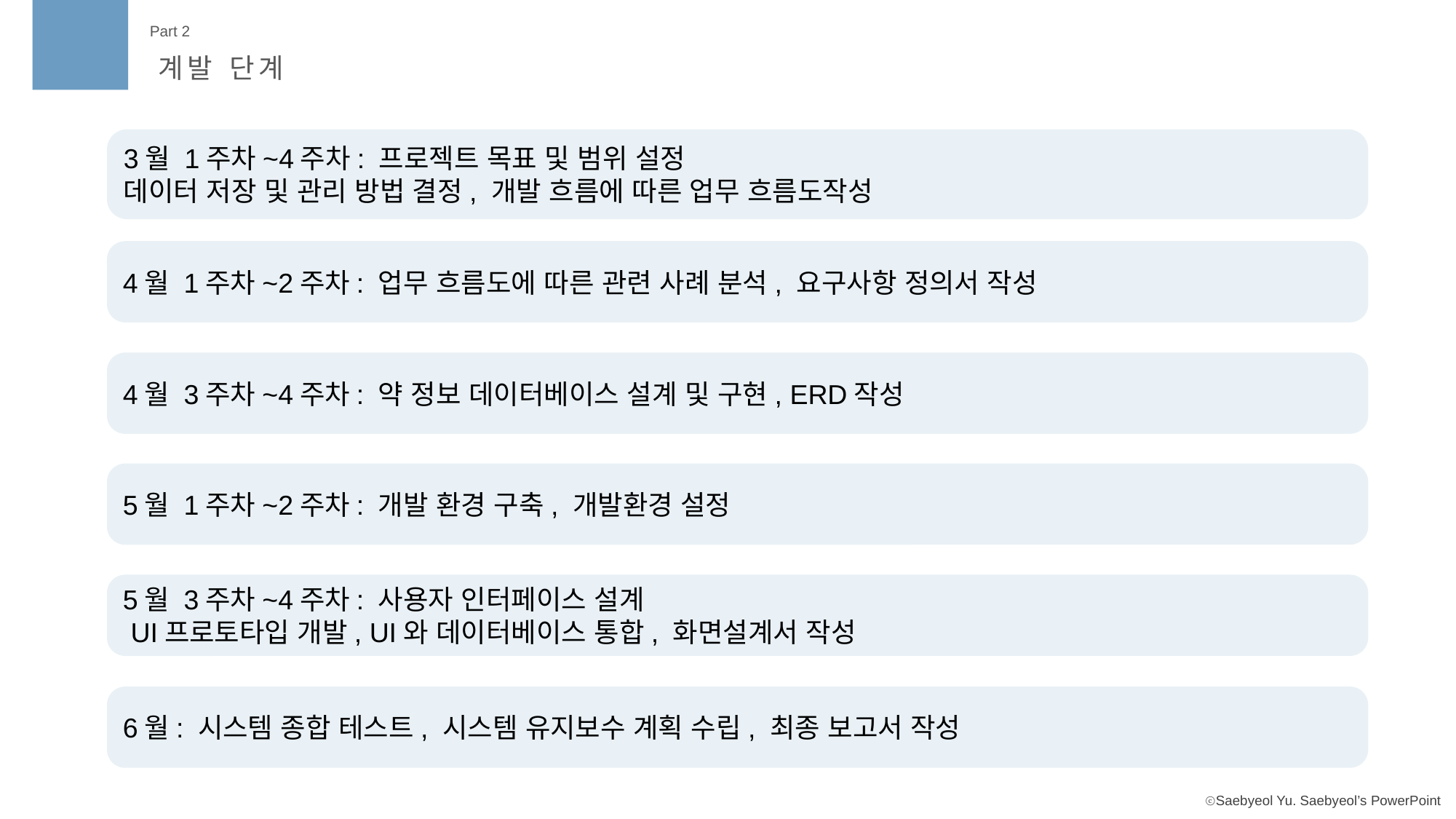

Part 2
계발 단계
3월 1주차~4주차: 프로젝트 목표 및 범위 설정
데이터 저장 및 관리 방법 결정, 개발 흐름에 따른 업무 흐름도작성
4월 1주차~2주차: 업무 흐름도에 따른 관련 사례 분석, 요구사항 정의서 작성
4월 3주차~4주차: 약 정보 데이터베이스 설계 및 구현, ERD작성
내용을
입력하세요
5월 1주차~2주차: 개발 환경 구축, 개발환경 설정
5월 3주차~4주차: 사용자 인터페이스 설계
 UI프로토타입 개발, UI와 데이터베이스 통합, 화면설계서 작성
6월: 시스템 종합 테스트, 시스템 유지보수 계획 수립, 최종 보고서 작성